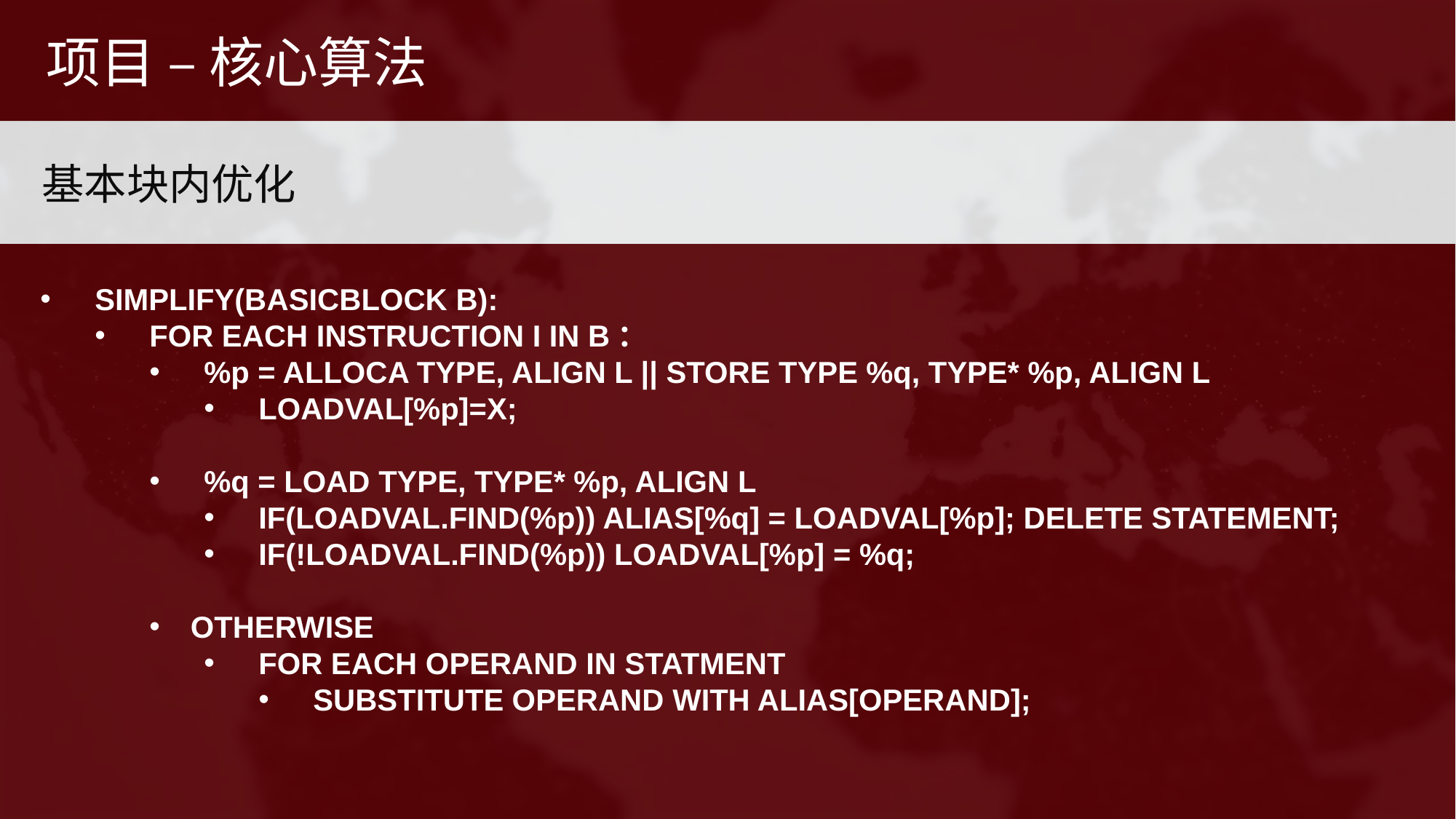

项目 – 核心算法

基本块内优化

SIMPLIFY(BASICBLOCK B):
FOR EACH INSTRUCTION I IN B：
%p = ALLOCA TYPE, ALIGN L || STORE TYPE %q, TYPE* %p, ALIGN L
LOADVAL[%p]=X;

%q = LOAD TYPE, TYPE* %p, ALIGN L
IF(LOADVAL.FIND(%p)) ALIAS[%q] = LOADVAL[%p]; DELETE STATEMENT;
IF(!LOADVAL.FIND(%p)) LOADVAL[%p] = %q;

OTHERWISE
FOR EACH OPERAND IN STATMENT
SUBSTITUTE OPERAND WITH ALIAS[OPERAND];